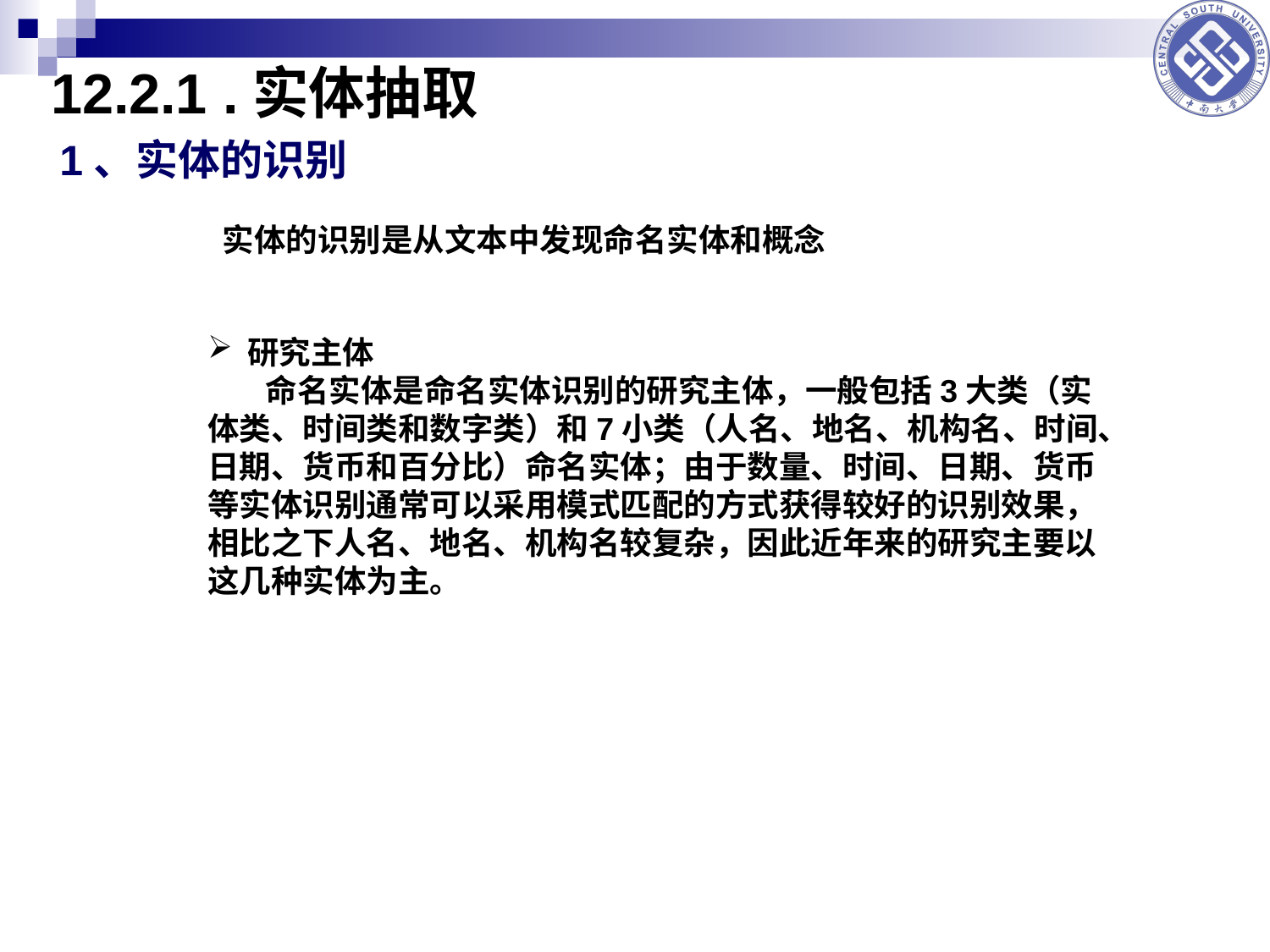

12.2.1 .实体抽取
1、实体的识别

 实体的识别是从文本中发现命名实体和概念

研究主体
       命名实体是命名实体识别的研究主体，一般包括3大类（实体类、时间类和数字类）和7小类（人名、地名、机构名、时间、日期、货币和百分比）命名实体；由于数量、时间、日期、货币等实体识别通常可以采用模式匹配的方式获得较好的识别效果，相比之下人名、地名、机构名较复杂，因此近年来的研究主要以这几种实体为主。